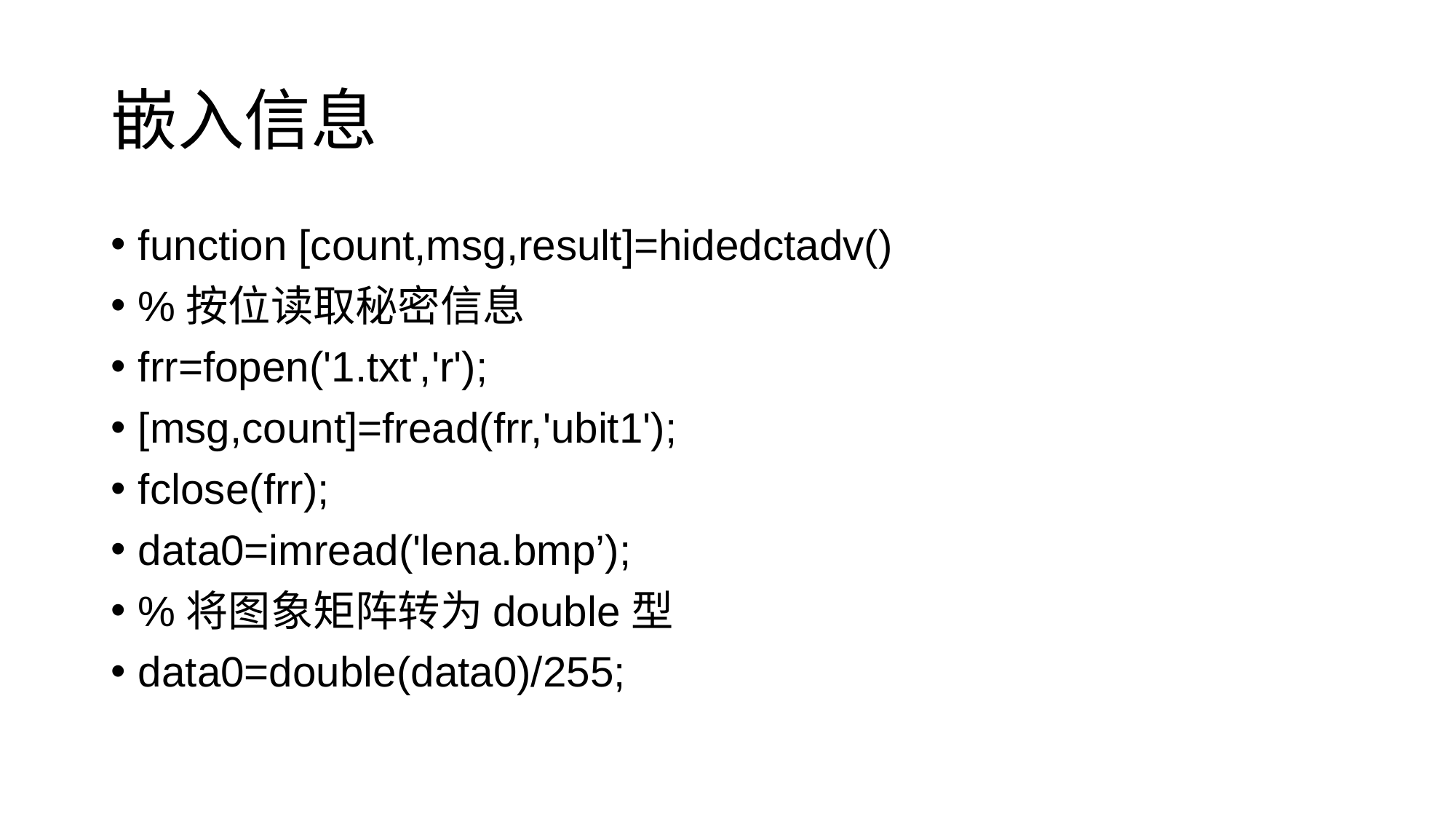

# 嵌入信息
function [count,msg,result]=hidedctadv()
%按位读取秘密信息
frr=fopen('1.txt','r');
[msg,count]=fread(frr,'ubit1');
fclose(frr);
data0=imread('lena.bmp’);
%将图象矩阵转为double型
data0=double(data0)/255;